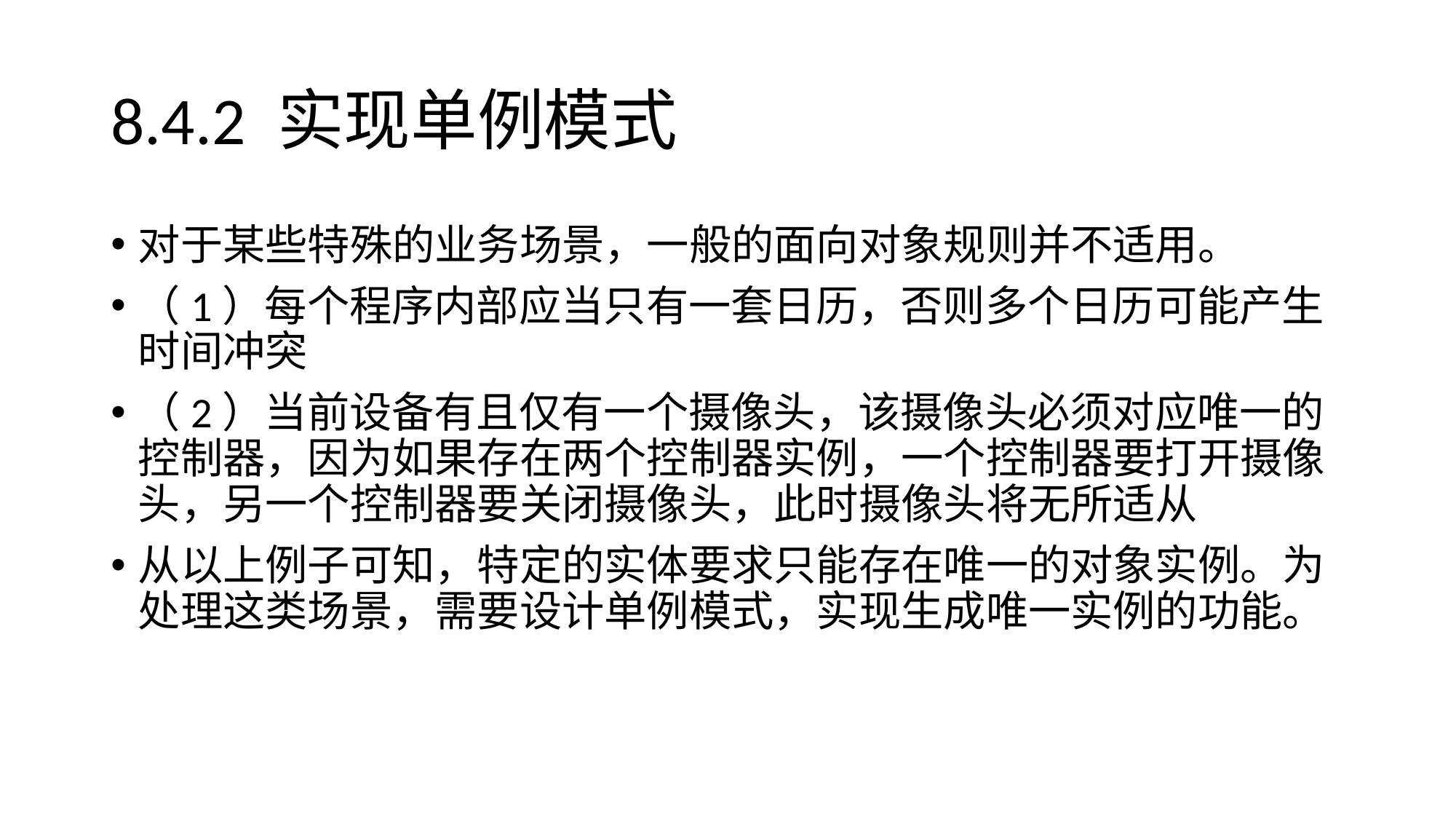

# 8.4.2 实现单例模式
对于某些特殊的业务场景，一般的面向对象规则并不适用。
（1）每个程序内部应当只有一套日历，否则多个日历可能产生时间冲突
（2）当前设备有且仅有一个摄像头，该摄像头必须对应唯一的控制器，因为如果存在两个控制器实例，一个控制器要打开摄像头，另一个控制器要关闭摄像头，此时摄像头将无所适从
从以上例子可知，特定的实体要求只能存在唯一的对象实例。为处理这类场景，需要设计单例模式，实现生成唯一实例的功能。